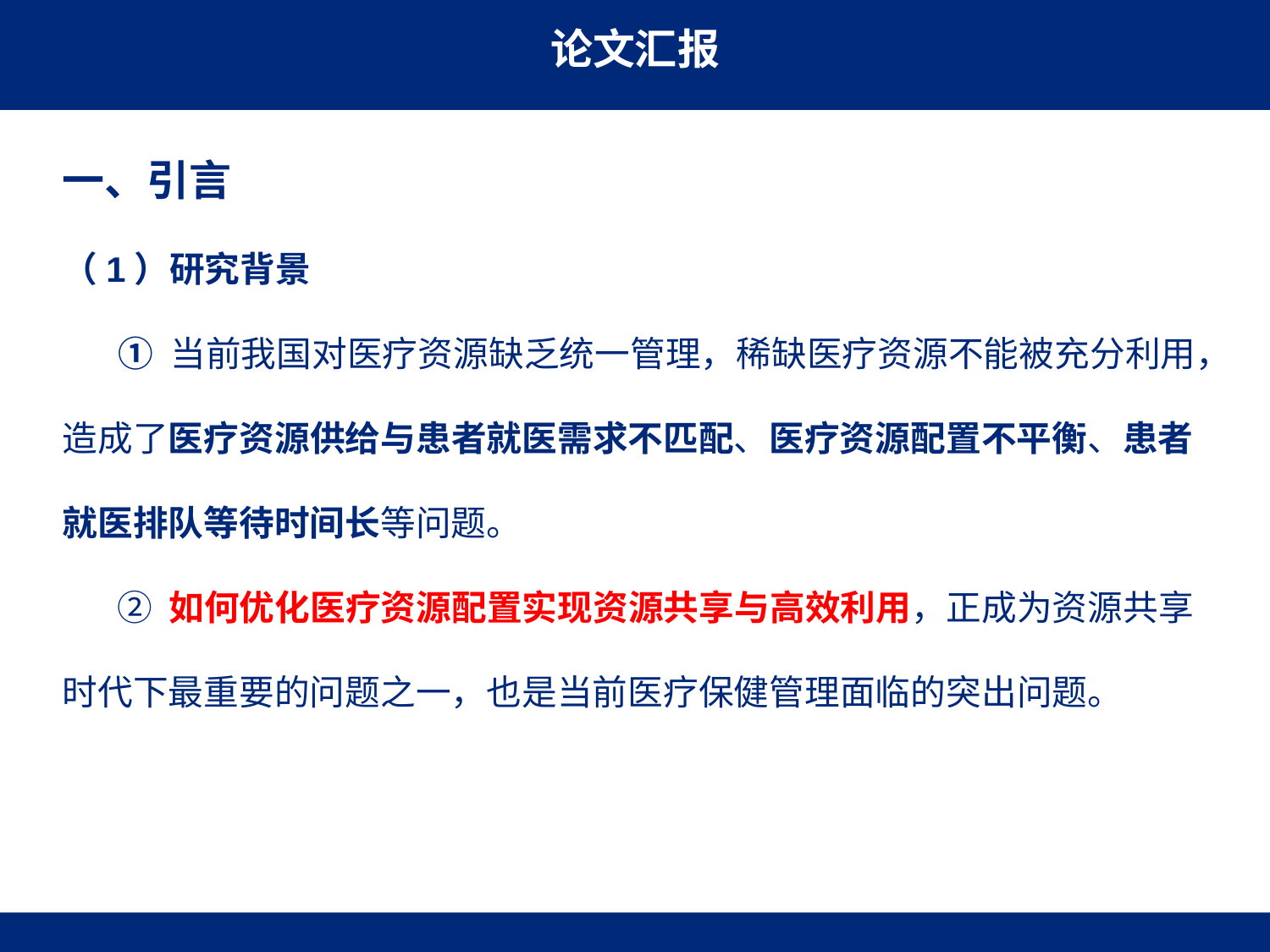

一、引言
（1）研究背景
       ① 当前我国对医疗资源缺乏统一管理，稀缺医疗资源不能被充分利用，造成了医疗资源供给与患者就医需求不匹配、医疗资源配置不平衡、患者就医排队等待时间长等问题。
       ② 如何优化医疗资源配置实现资源共享与高效利用，正成为资源共享时代下最重要的问题之一，也是当前医疗保健管理面临的突出问题。